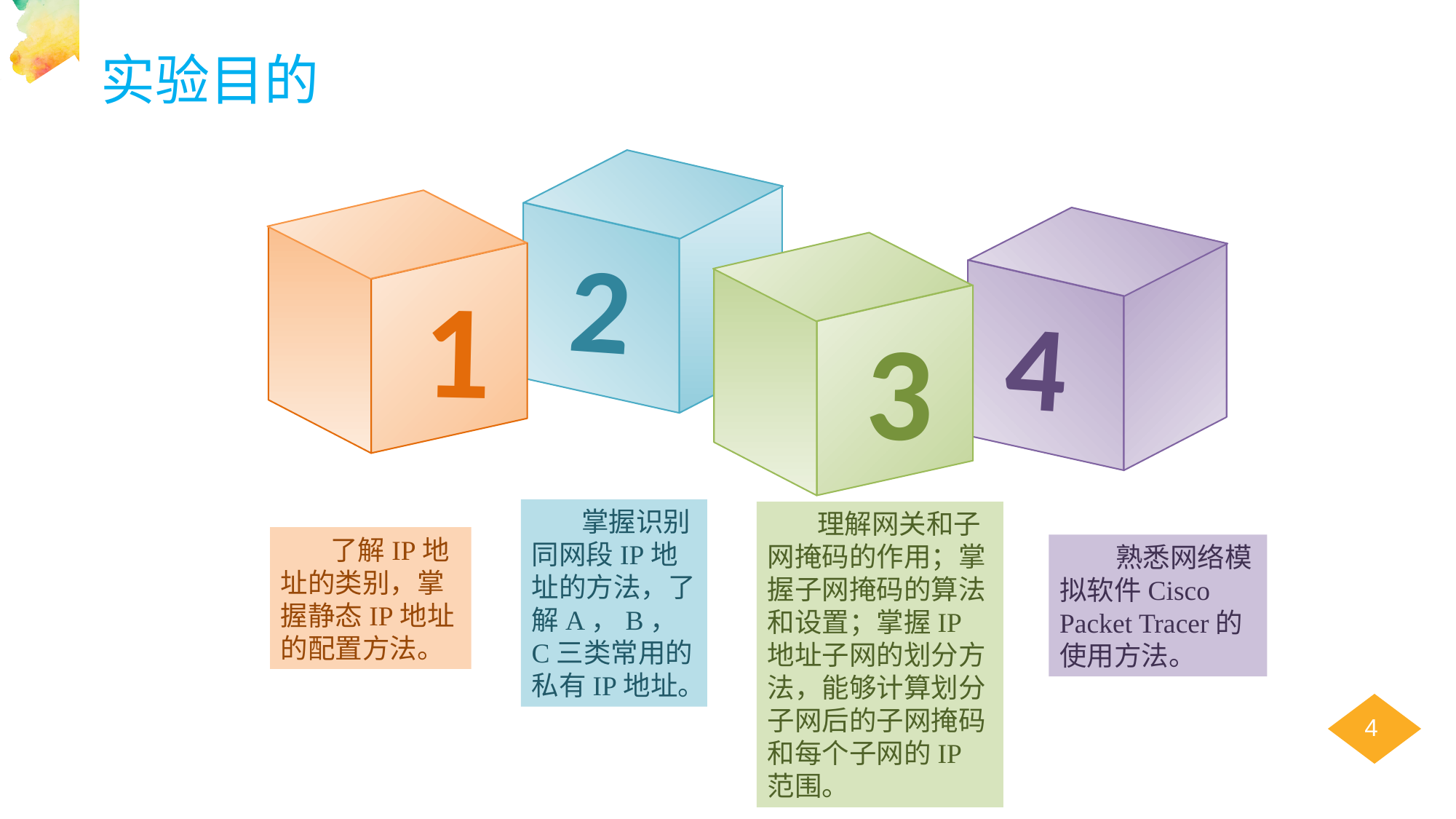

实验目的

2

1

4

3
       掌握识别同网段IP地址的方法，了解A，B，C三类常用的私有IP地址。
       理解网关和子网掩码的作用；掌握子网掩码的算法和设置；掌握IP地址子网的划分方法，能够计算划分子网后的子网掩码和每个子网的IP范围。
       了解IP地址的类别，掌握静态IP地址的配置方法。
        熟悉网络模拟软件Cisco Packet Tracer的使用方法。